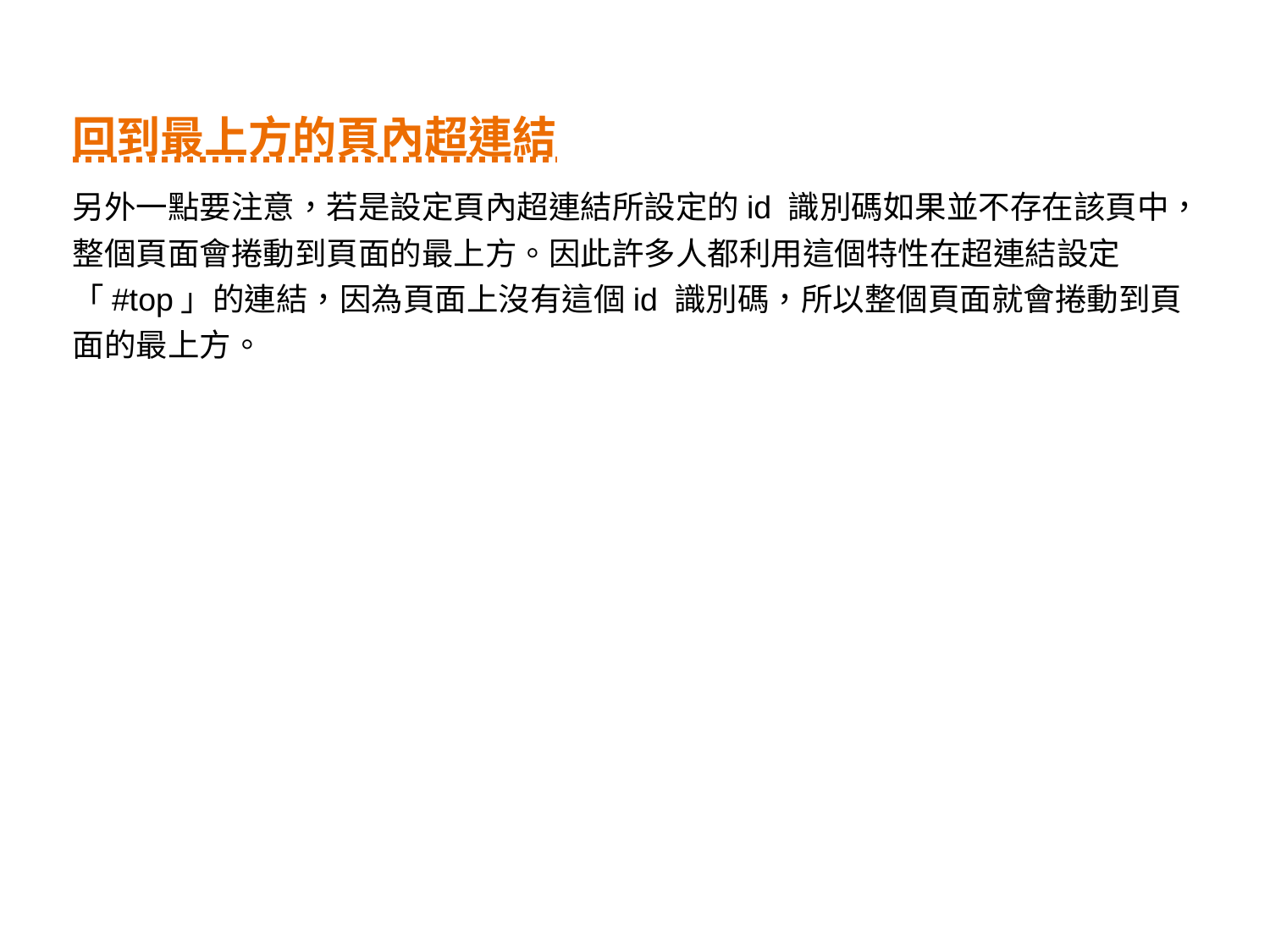

回到最上方的頁內超連結
另外一點要注意，若是設定頁內超連結所設定的id 識別碼如果並不存在該頁中，整個頁面會捲動到頁面的最上方。因此許多人都利用這個特性在超連結設定「#top」的連結，因為頁面上沒有這個id 識別碼，所以整個頁面就會捲動到頁面的最上方。